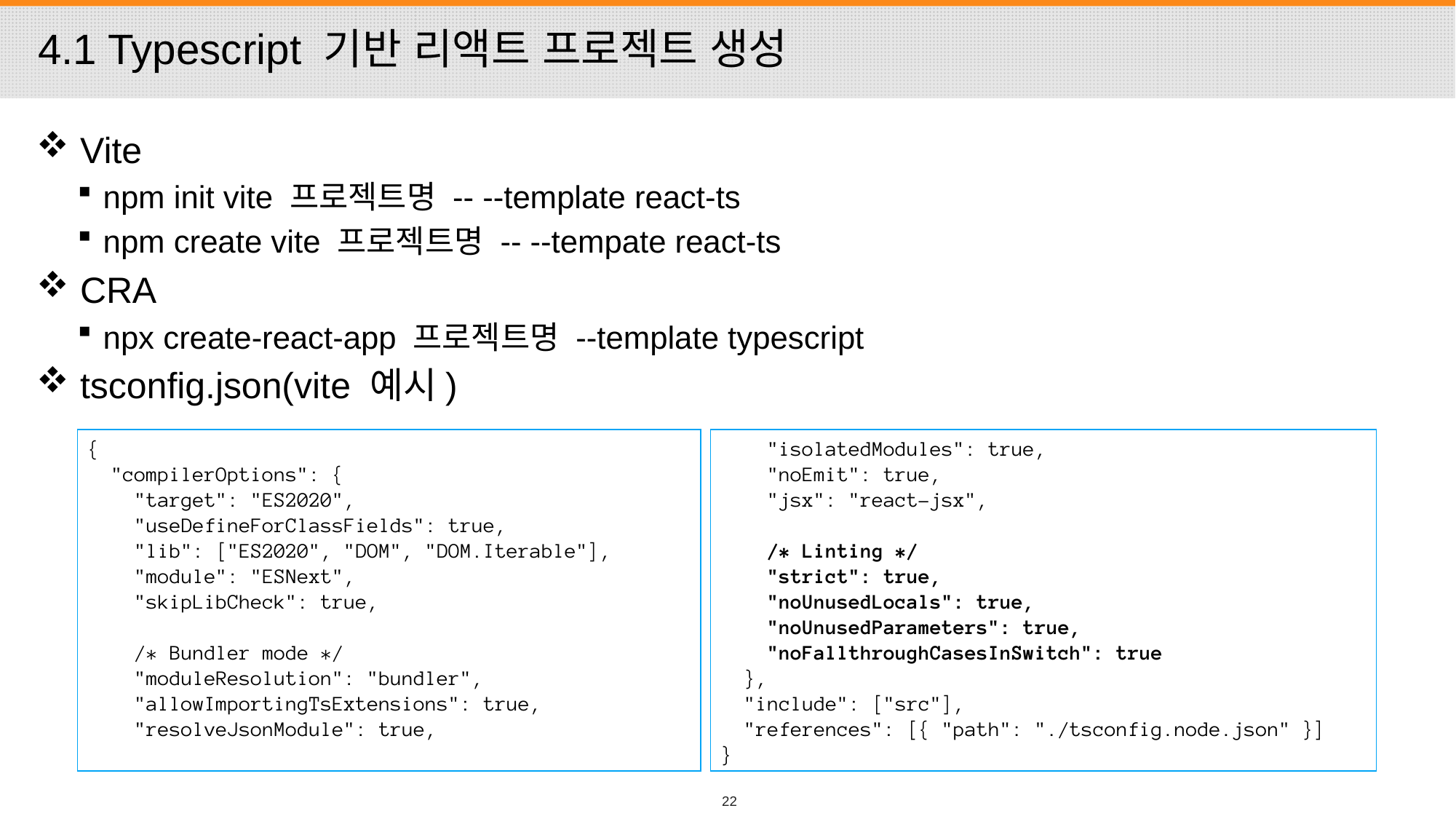

# 4.1 Typescript 기반 리액트 프로젝트 생성
 Vite
npm init vite 프로젝트명 -- --template react-ts
npm create vite 프로젝트명 -- --tempate react-ts
 CRA
npx create-react-app 프로젝트명 --template typescript
 tsconfig.json(vite 예시)

{
  "compilerOptions": {
    "target": "ES2020",
    "useDefineForClassFields": true,
    "lib": ["ES2020", "DOM", "DOM.Iterable"],
    "module": "ESNext",
    "skipLibCheck": true,
    /* Bundler mode */
    "moduleResolution": "bundler",
    "allowImportingTsExtensions": true,
    "resolveJsonModule": true,

    "isolatedModules": true,
    "noEmit": true,
    "jsx": "react-jsx",
    /* Linting */
    "strict": true,
    "noUnusedLocals": true,
    "noUnusedParameters": true,
    "noFallthroughCasesInSwitch": true
  },
  "include": ["src"],
  "references": [{ "path": "./tsconfig.node.json" }]
}